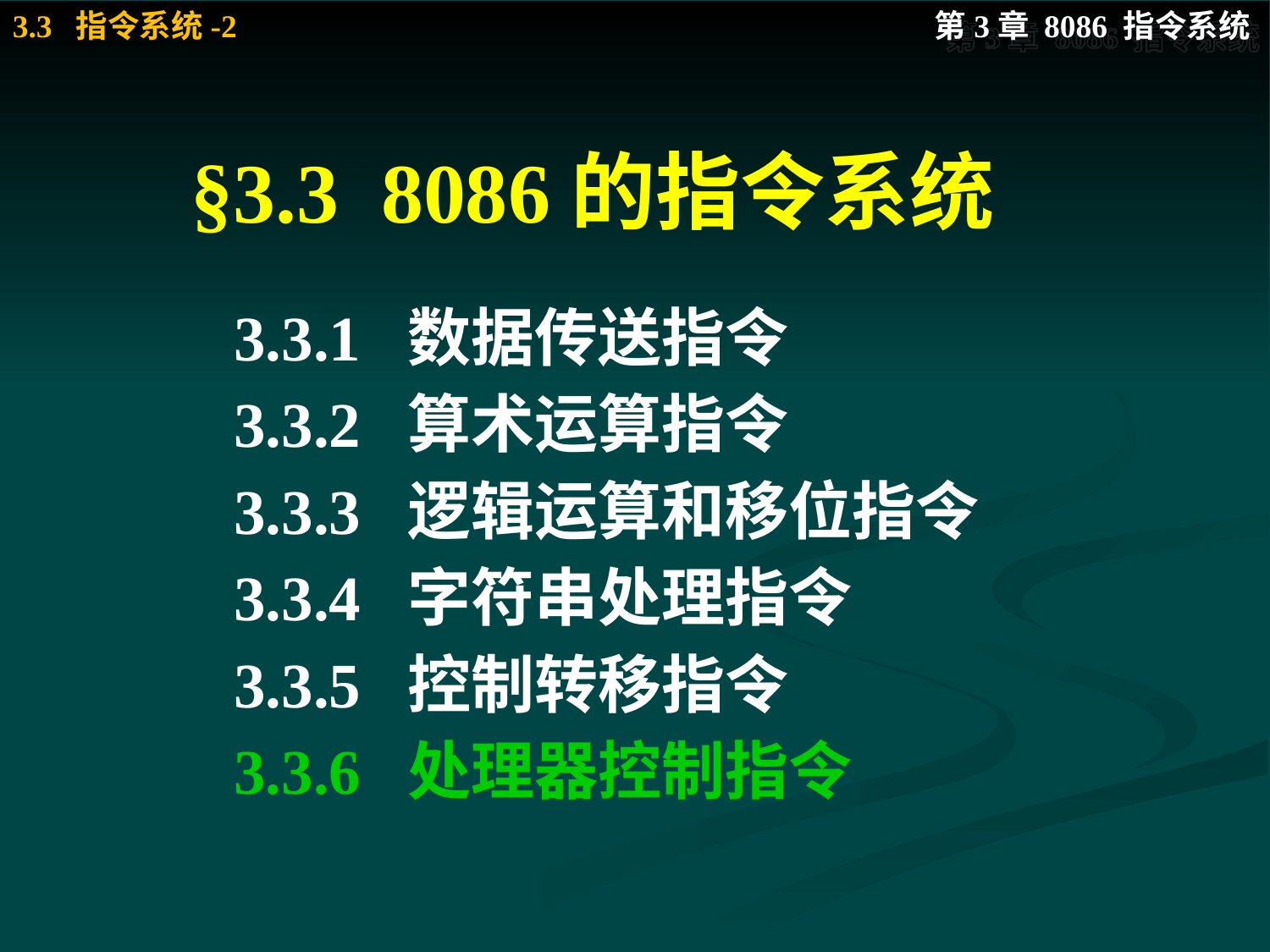

# §3.3  8086的指令系统
3.3.1  数据传送指令
3.3.2  算术运算指令
3.3.3  逻辑运算和移位指令
3.3.4  字符串处理指令
3.3.5  控制转移指令
3.3.6  处理器控制指令